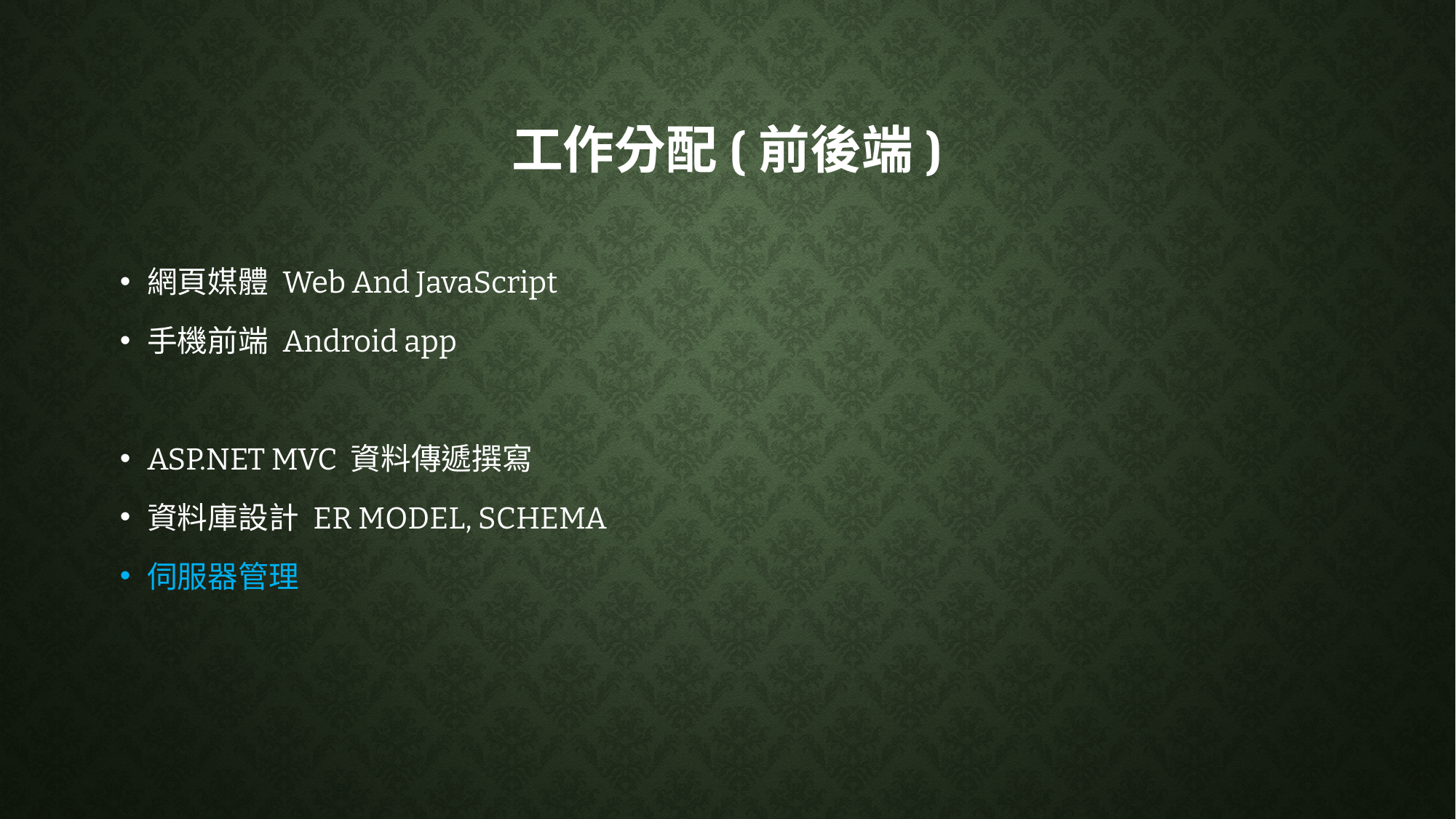

# 工作分配(前後端)
網頁媒體 Web And JavaScript
手機前端 Android app

ASP.NET MVC 資料傳遞撰寫
資料庫設計 ER MODEL, SCHEMA
伺服器管理